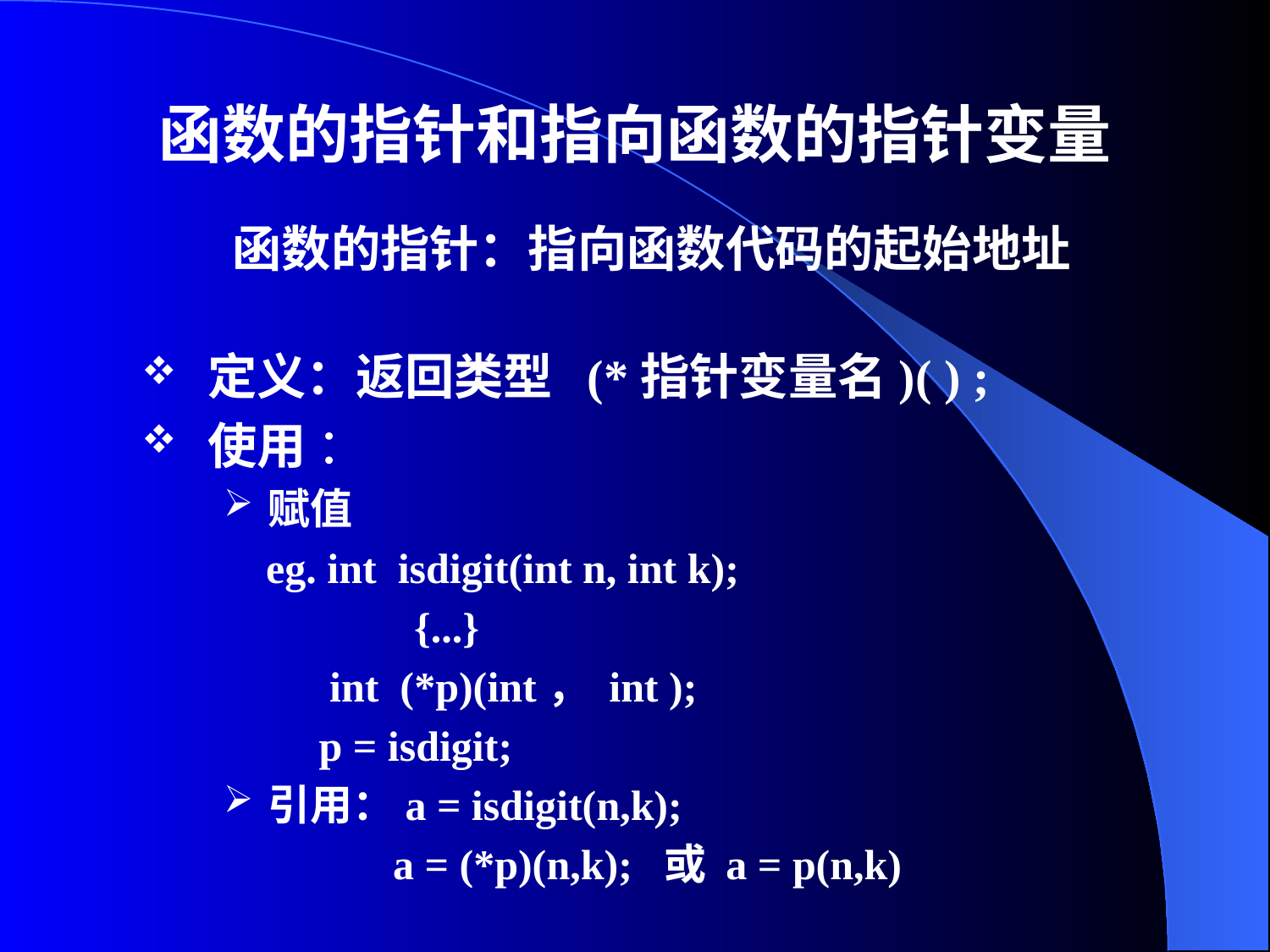

# 函数的指针和指向函数的指针变量
函数的指针：指向函数代码的起始地址
定义：返回类型  (*指针变量名)( ) ;
使用 ：
赋值
    eg. int  isdigit(int n, int k);
                  {...}
          int  (*p)(int， int );
         p = isdigit;
引用：a = isdigit(n,k);
                a = (*p)(n,k);  或 a = p(n,k)